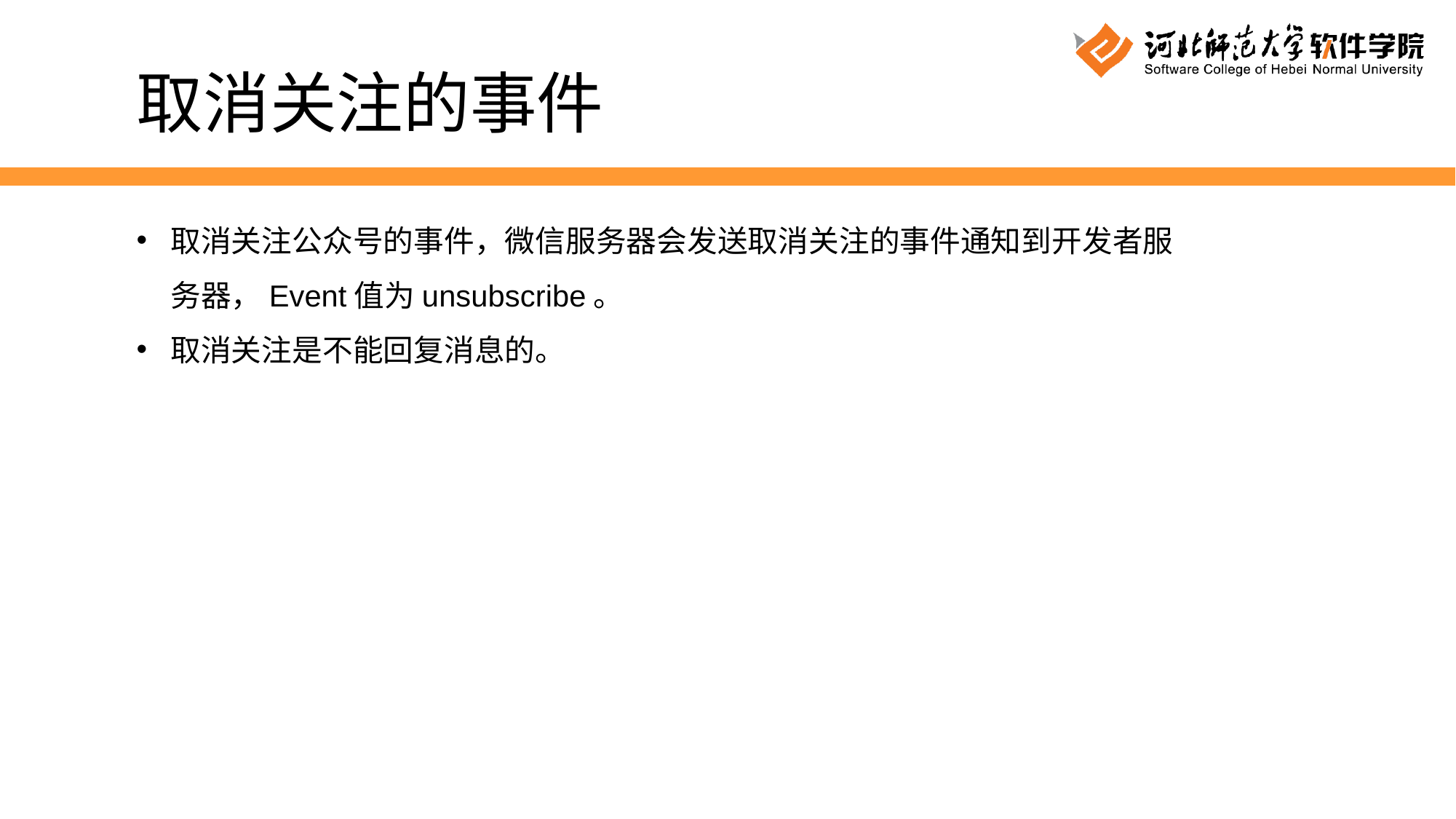

取消关注的事件
取消关注公众号的事件，微信服务器会发送取消关注的事件通知到开发者服务器，Event值为unsubscribe。
取消关注是不能回复消息的。